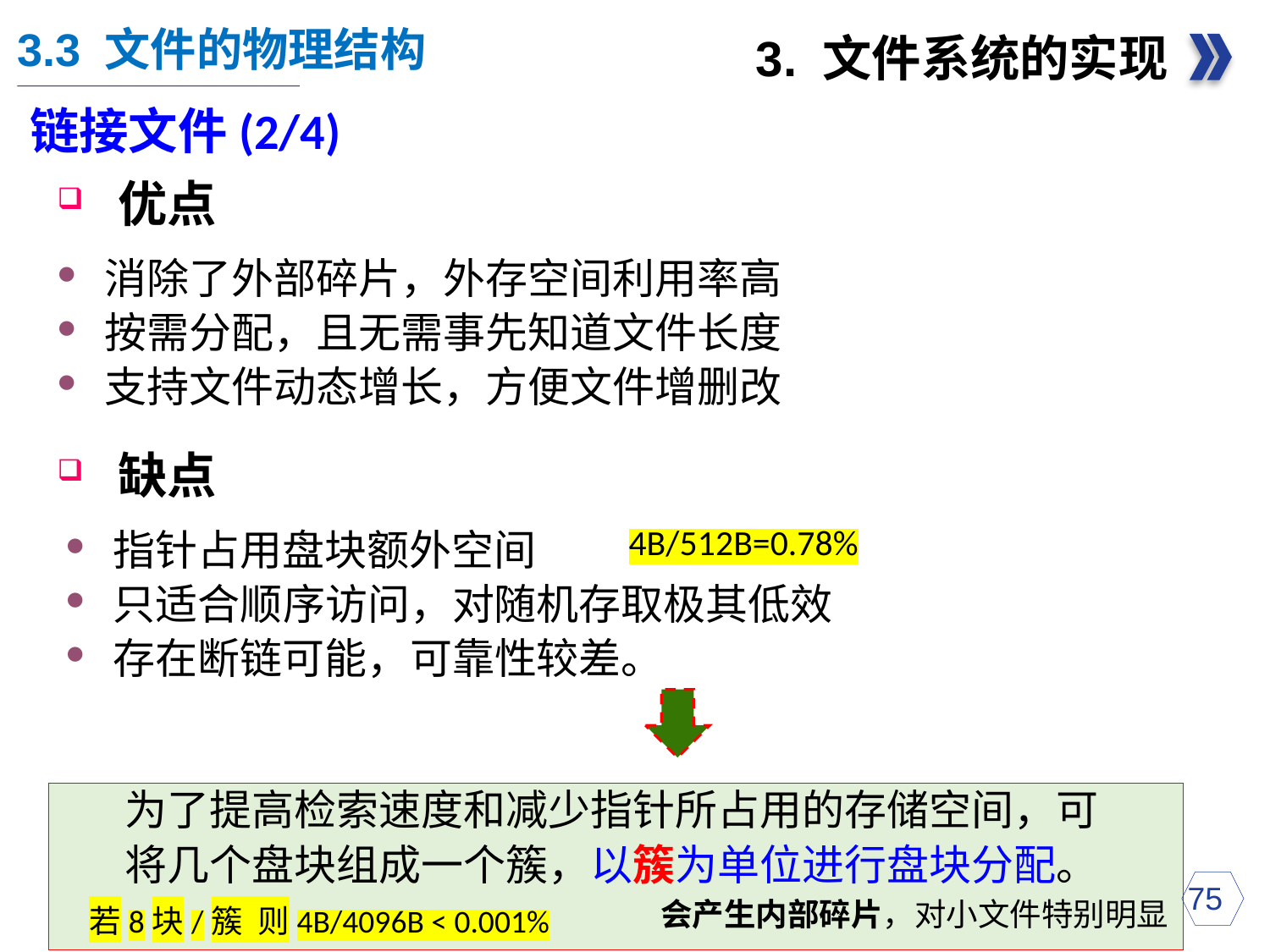

3.3 文件的物理结构
3. 文件系统的实现

链接文件(2/4)
  优点
消除了外部碎片，外存空间利用率高
按需分配，且无需事先知道文件长度
支持文件动态增长，方便文件增删改

  缺点
4B/512B=0.78%
指针占用盘块额外空间
只适合顺序访问，对随机存取极其低效
存在断链可能，可靠性较差。

为了提高检索速度和减少指针所占用的存储空间，可
将几个盘块组成一个簇，以簇为单位进行盘块分配。

 75
会产生内部碎片，对小文件特别明显
若8块/簇  则4B/4096B < 0.001%